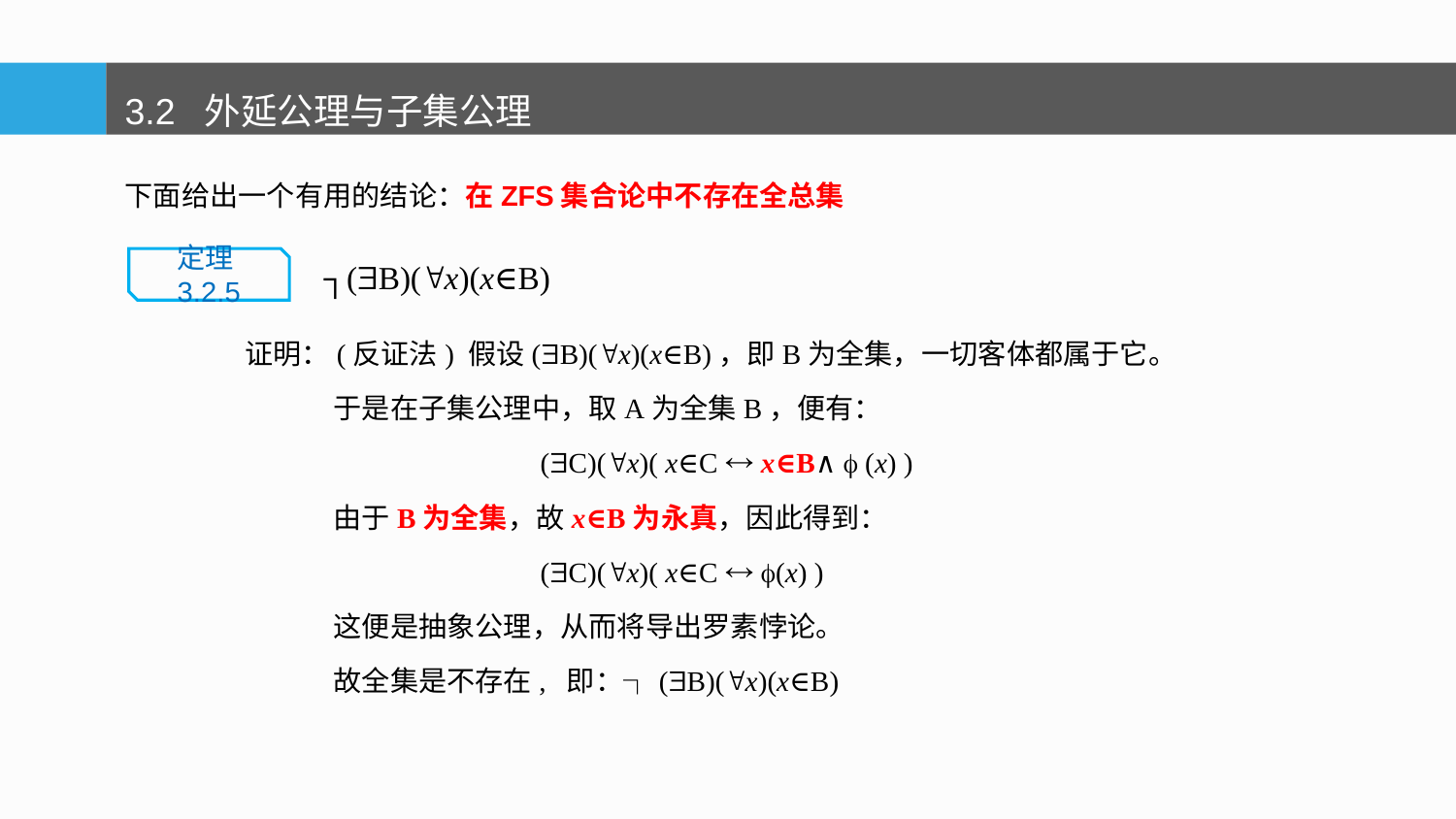

3.2  外延公理与子集公理

下面给出一个有用的结论：在ZFS集合论中不存在全总集
┐(∃B)(∀x)(x∈B)
定理3.2.5
证明：(反证法) 假设(∃B)(∀x)(x∈B)，即B为全集，一切客体都属于它。
             于是在子集公理中，取A为全集B，便有：
                                          (∃C)(∀x)( x∈C ↔ x∈B∧ φ (x) )
             由于B为全集，故x∈B为永真，因此得到：
                                          (∃C)(∀x)( x∈C ↔ φ(x) )
             这便是抽象公理，从而将导出罗素悖论。
             故全集是不存在,  即：┐(∃B)(∀x)(x∈B)